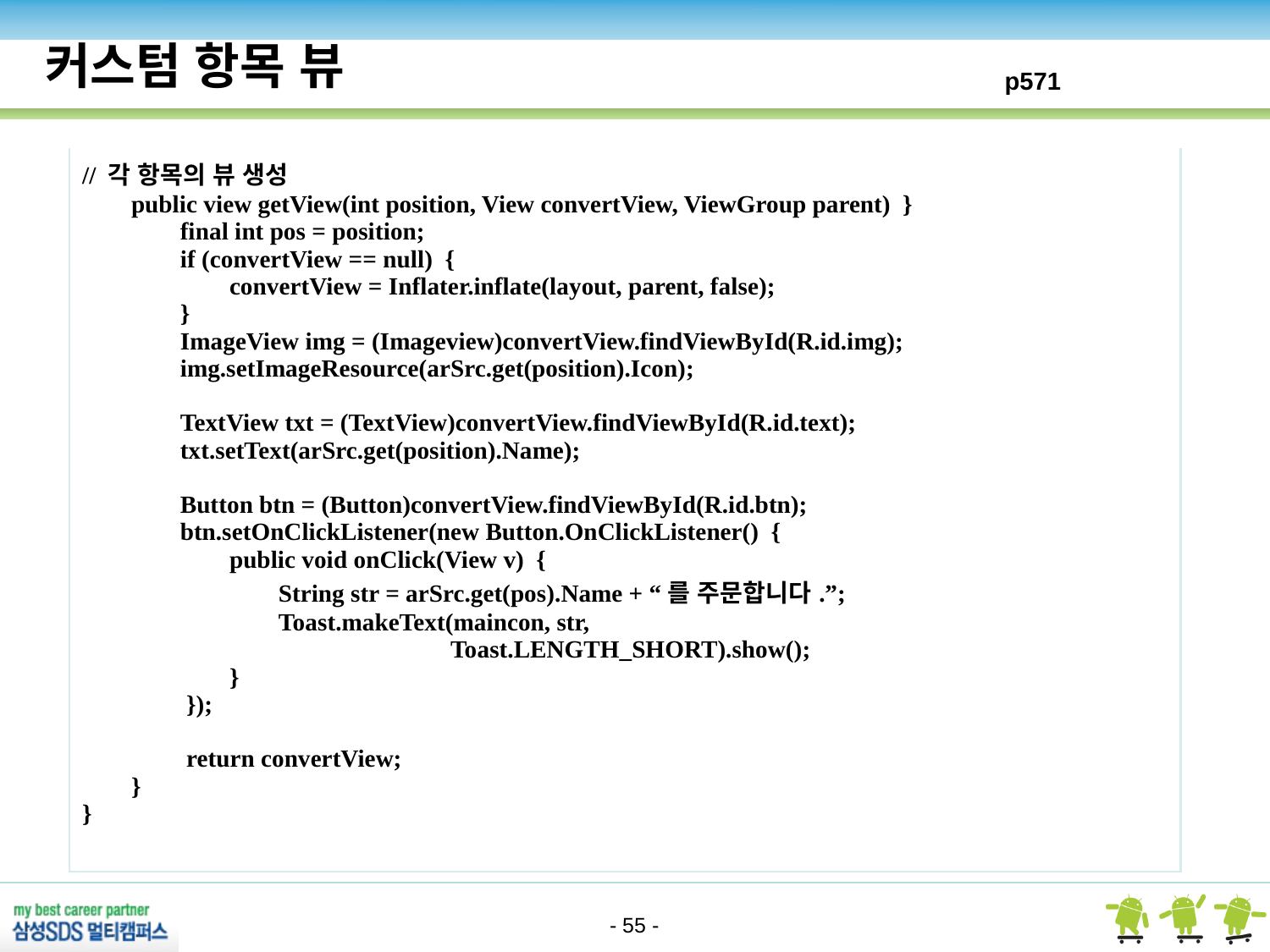

커스텀 항목 뷰
p571
| // 각 항목의 뷰 생성 public view getView(int position, View convertView, ViewGroup parent) } final int pos = position; if (convertView == null) { convertView = Inflater.inflate(layout, parent, false); } ImageView img = (Imageview)convertView.findViewById(R.id.img); img.setImageResource(arSrc.get(position).Icon); TextView txt = (TextView)convertView.findViewById(R.id.text); txt.setText(arSrc.get(position).Name); Button btn = (Button)convertView.findViewById(R.id.btn); btn.setOnClickListener(new Button.OnClickListener() { public void onClick(View v) { String str = arSrc.get(pos).Name + “를 주문합니다.”; Toast.makeText(maincon, str, Toast.LENGTH\_SHORT).show(); } }); return convertView; } } |
| --- |
- 55 -